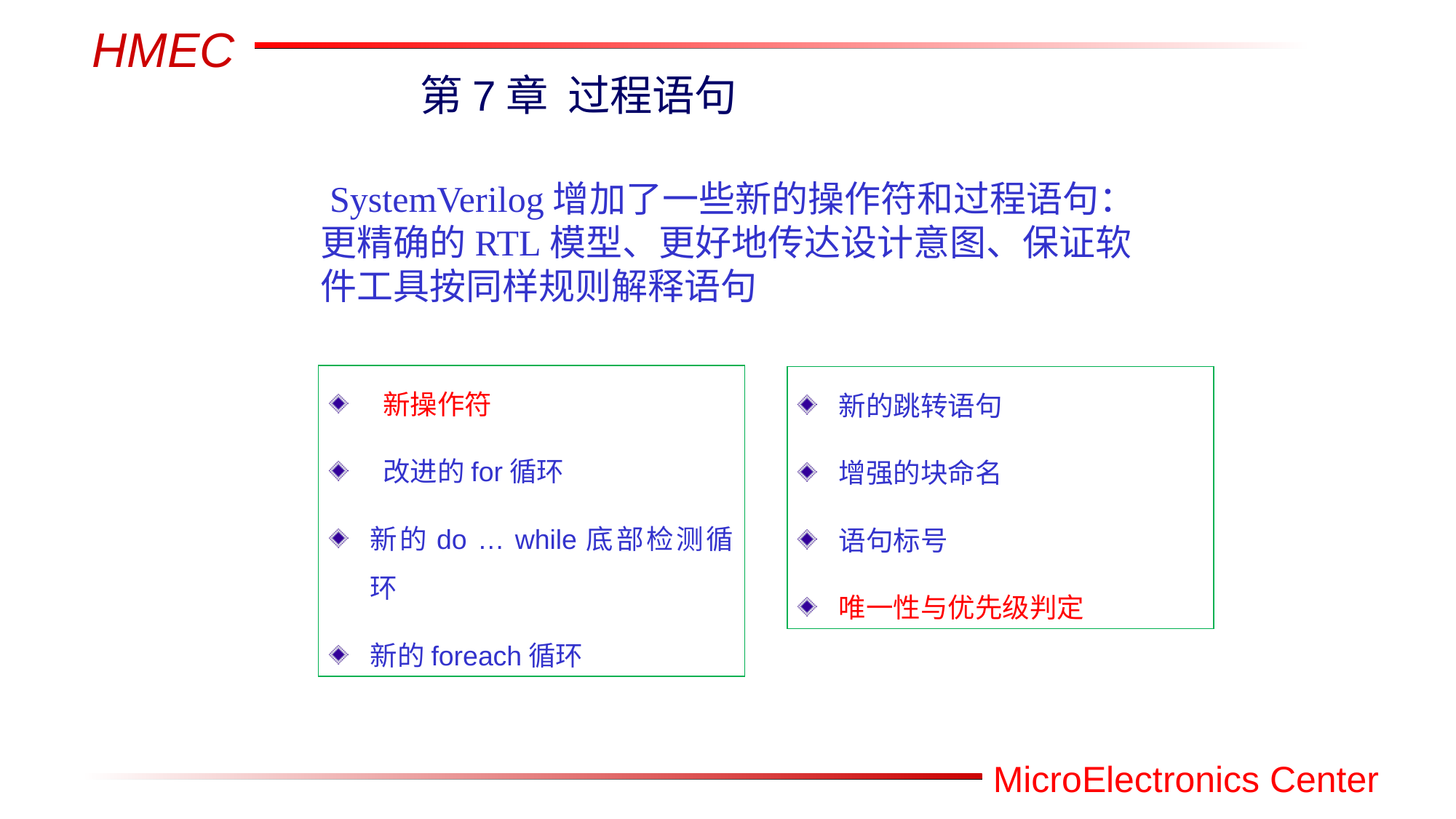

第7章  过程语句
 SystemVerilog增加了一些新的操作符和过程语句：更精确的RTL模型、更好地传达设计意图、保证软件工具按同样规则解释语句
 新操作符
 改进的for循环
新的do … while底部检测循环
新的foreach循环
新的跳转语句
增强的块命名
语句标号
唯一性与优先级判定